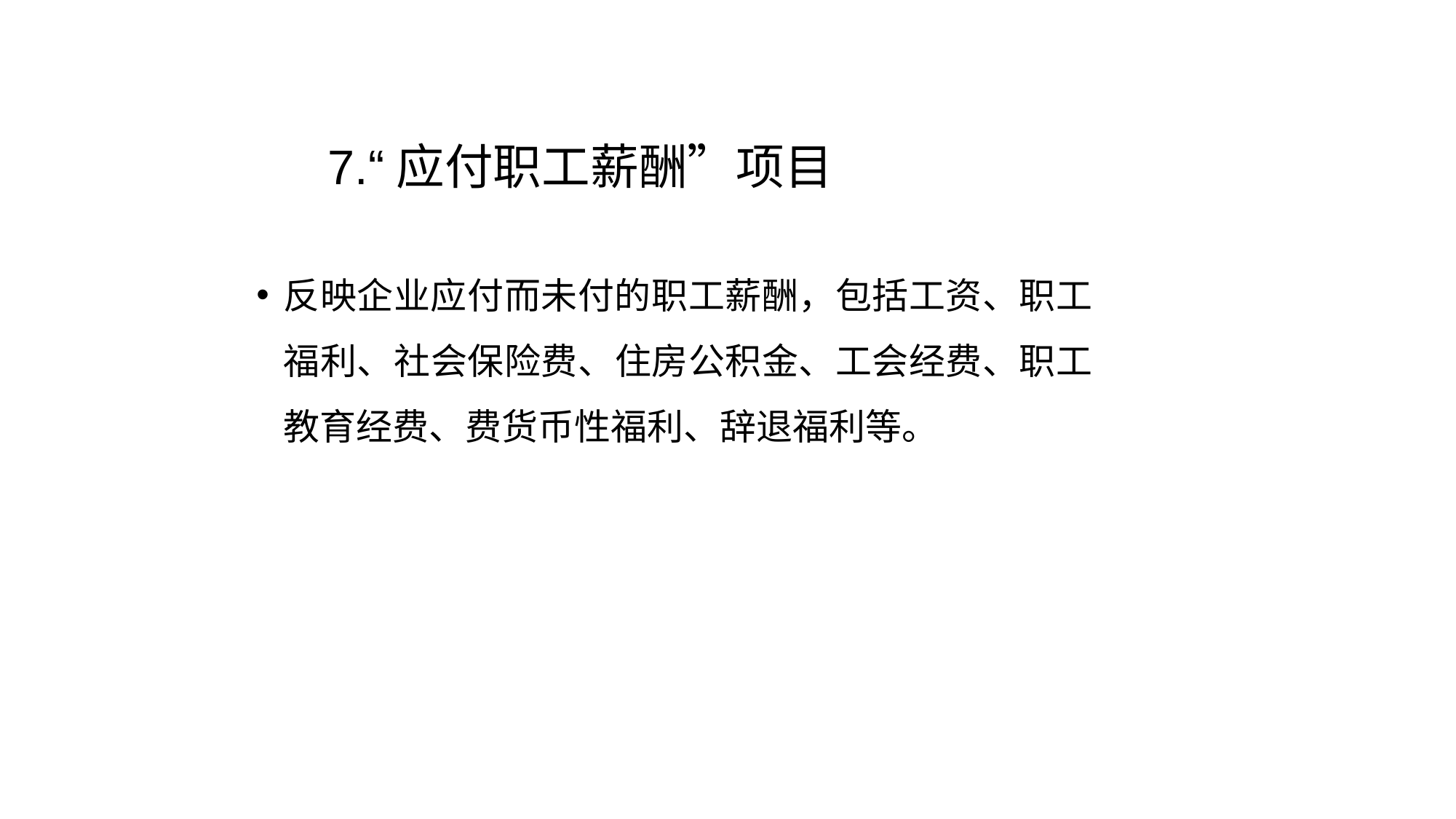

# 7.“应付职工薪酬”项目
反映企业应付而未付的职工薪酬，包括工资、职工福利、社会保险费、住房公积金、工会经费、职工教育经费、费货币性福利、辞退福利等。